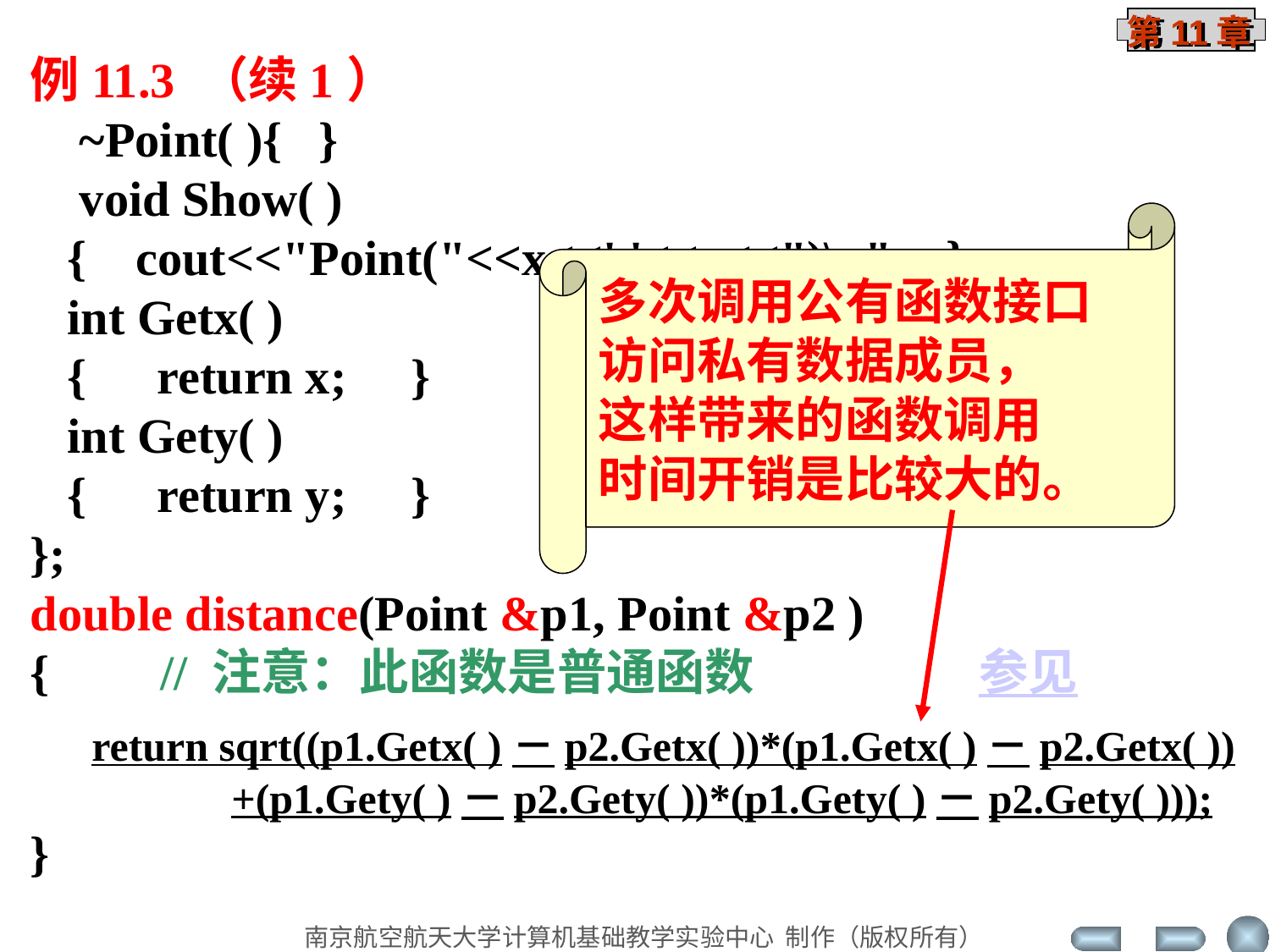

例11.3 （续1）
    ~Point( ){   }
    void Show( )
   {    cout<<"Point("<<x<<','<<y<<")\n";   }
   int Getx( )
   {	return x;	}
   int Gety( )
   {	return y;	}
};
double distance(Point &p1, Point &p2 )
{         // 注意：此函数是普通函数                    参见
     return sqrt((p1.Getx( )－p2.Getx( ))*(p1.Getx( )－p2.Getx( ))
	       +(p1.Gety( )－p2.Gety( ))*(p1.Gety( )－p2.Gety( )));
}
多次调用公有函数接口
访问私有数据成员，
这样带来的函数调用
时间开销是比较大的。